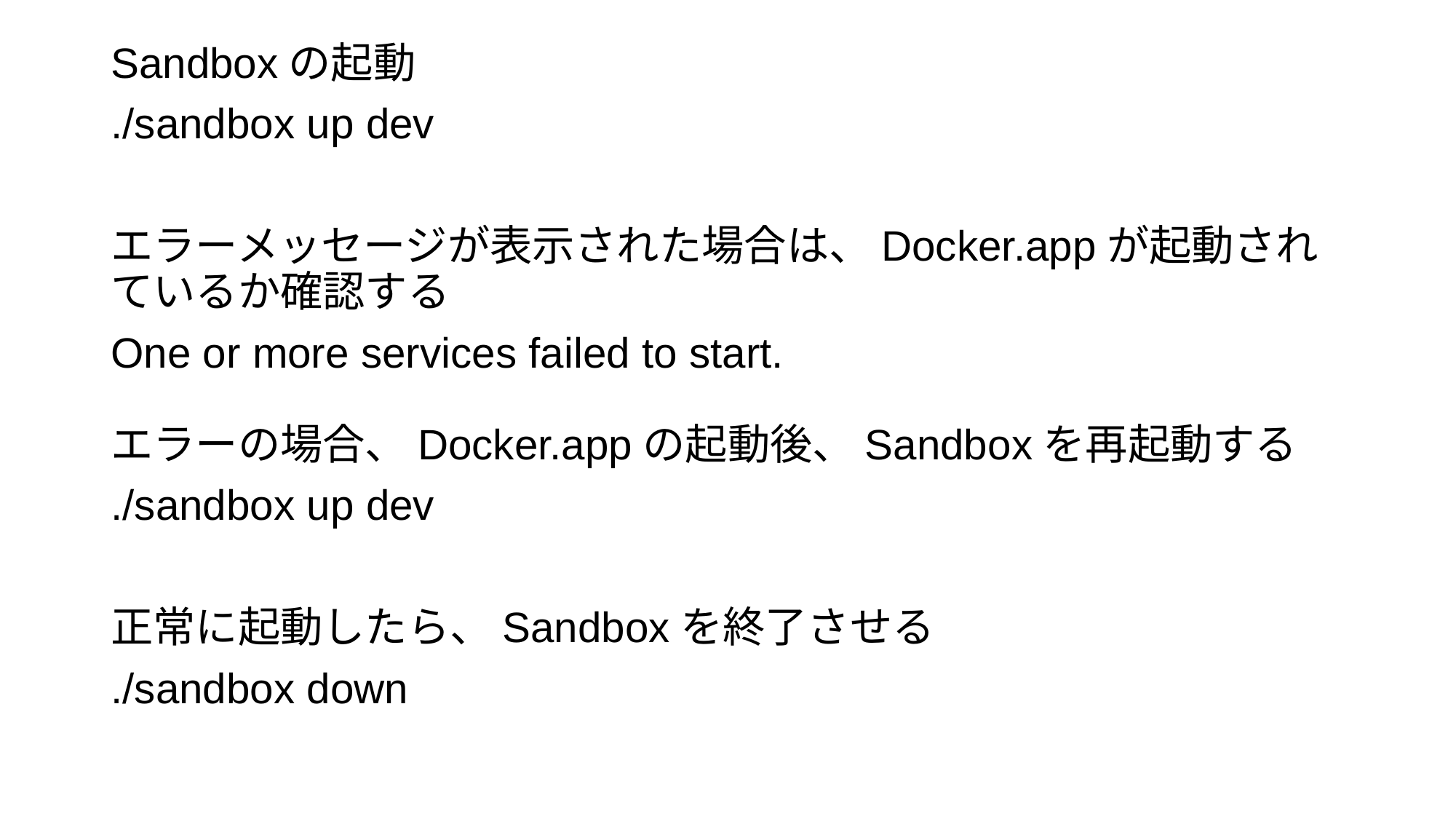

Sandboxの起動
./sandbox up dev

エラーメッセージが表示された場合は、Docker.appが起動されているか確認する
One or more services failed to start.
エラーの場合、Docker.appの起動後、Sandboxを再起動する
./sandbox up dev

正常に起動したら、Sandboxを終了させる
./sandbox down